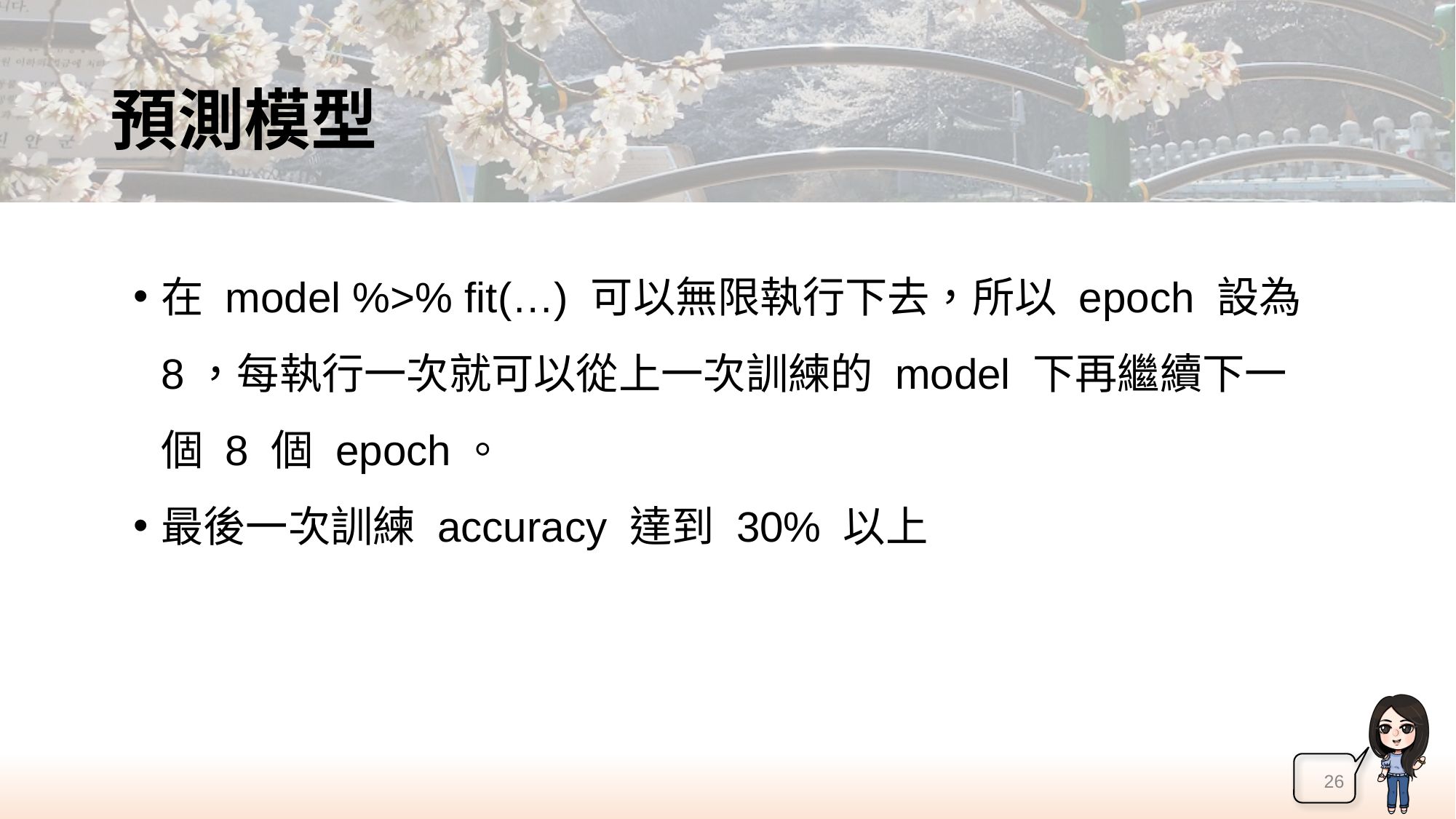

# 預測模型
在 model %>% fit(…) 可以無限執行下去，所以 epoch 設為 8，每執行一次就可以從上一次訓練的 model 下再繼續下一個 8 個 epoch。
最後一次訓練 accuracy 達到 30% 以上
26